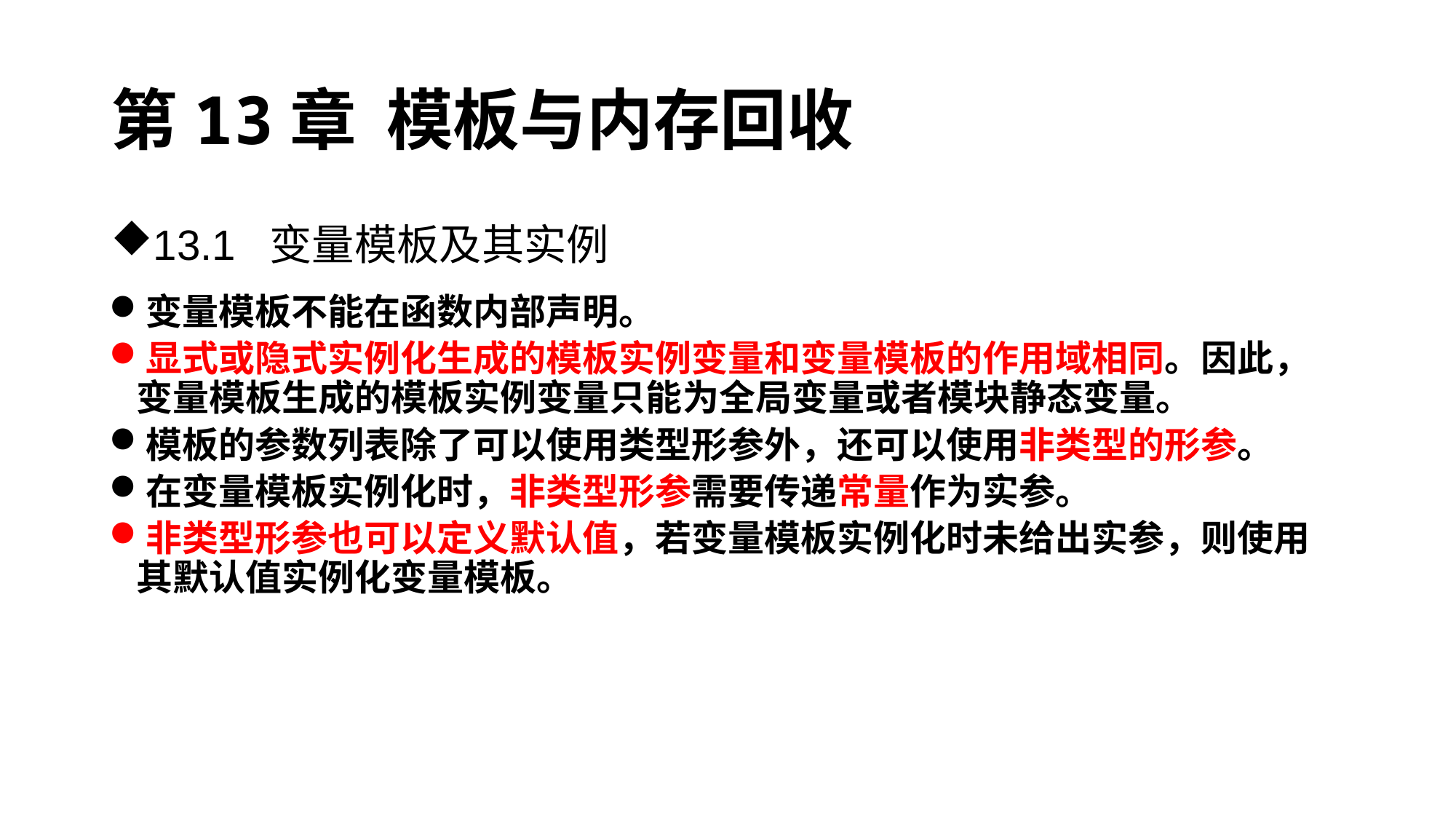

# 第13章  模板与内存回收
13.1  变量模板及其实例
变量模板不能在函数内部声明。
显式或隐式实例化生成的模板实例变量和变量模板的作用域相同。因此，变量模板生成的模板实例变量只能为全局变量或者模块静态变量。
模板的参数列表除了可以使用类型形参外，还可以使用非类型的形参。
在变量模板实例化时，非类型形参需要传递常量作为实参。
非类型形参也可以定义默认值，若变量模板实例化时未给出实参，则使用其默认值实例化变量模板。